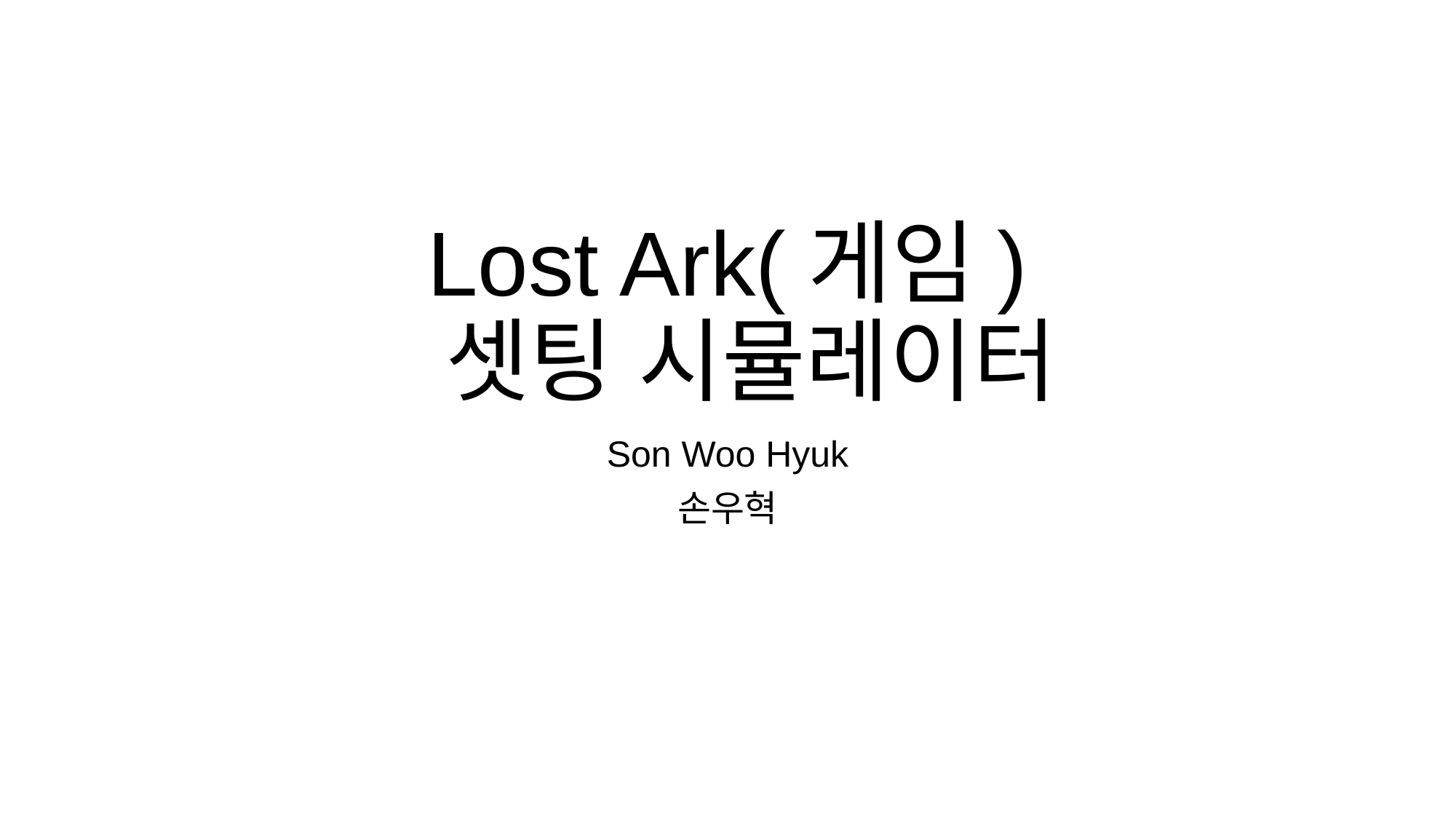

# Lost Ark(게임) 셋팅 시뮬레이터
Son Woo Hyuk
손우혁